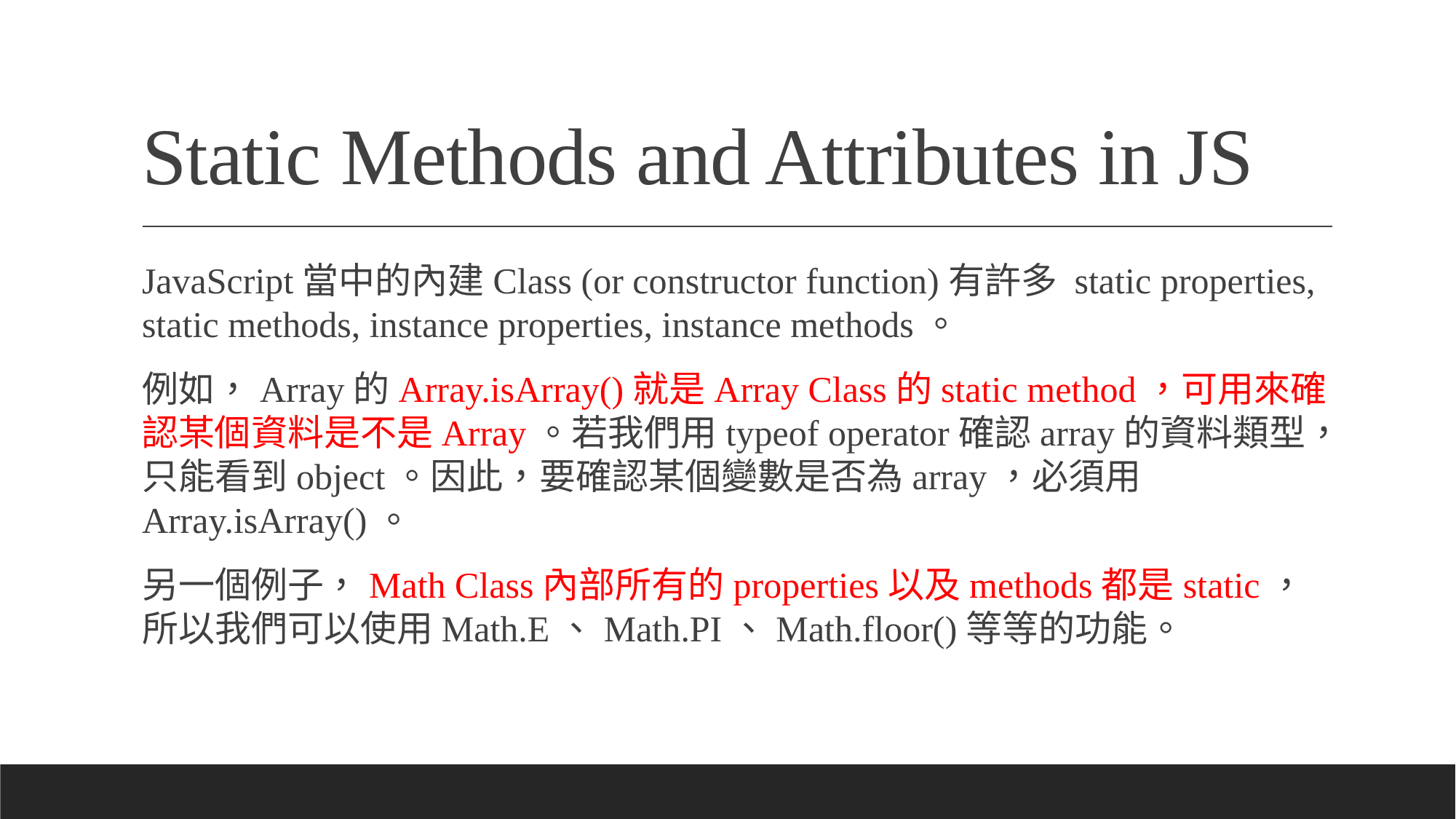

# Static Methods and Attributes in JS
JavaScript當中的內建Class (or constructor function)有許多 static properties, static methods, instance properties, instance methods。
例如，Array的Array.isArray()就是Array Class的static method，可用來確認某個資料是不是Array。若我們用typeof operator確認array的資料類型，只能看到object。因此，要確認某個變數是否為array，必須用Array.isArray()。
另一個例子，Math Class內部所有的properties以及methods都是static，所以我們可以使用Math.E、Math.PI、Math.floor()等等的功能。